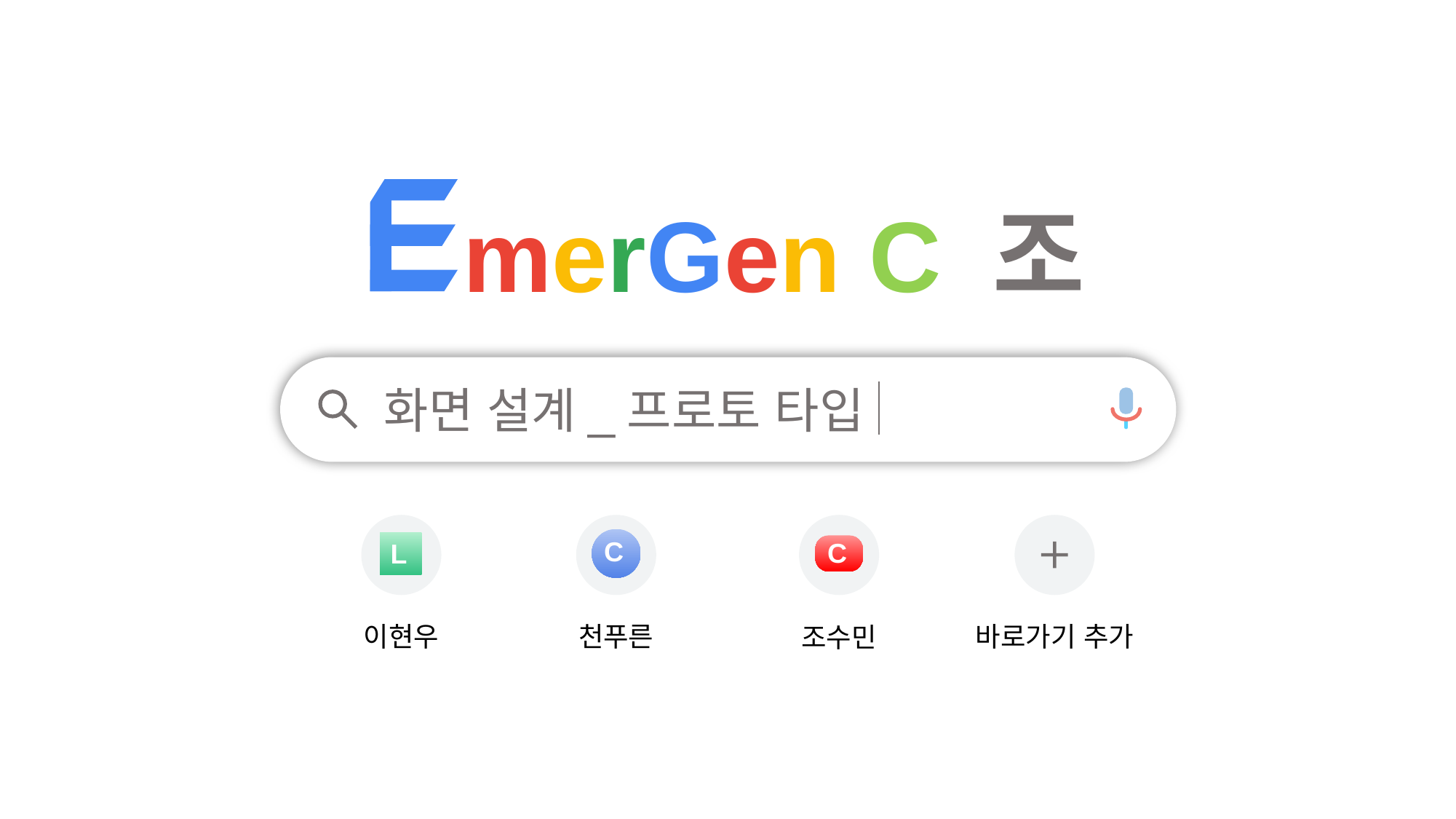

merGen C 조

화면 설계_프로토 타입

C
C

L

이현우
천푸른
바로가기 추가
조수민